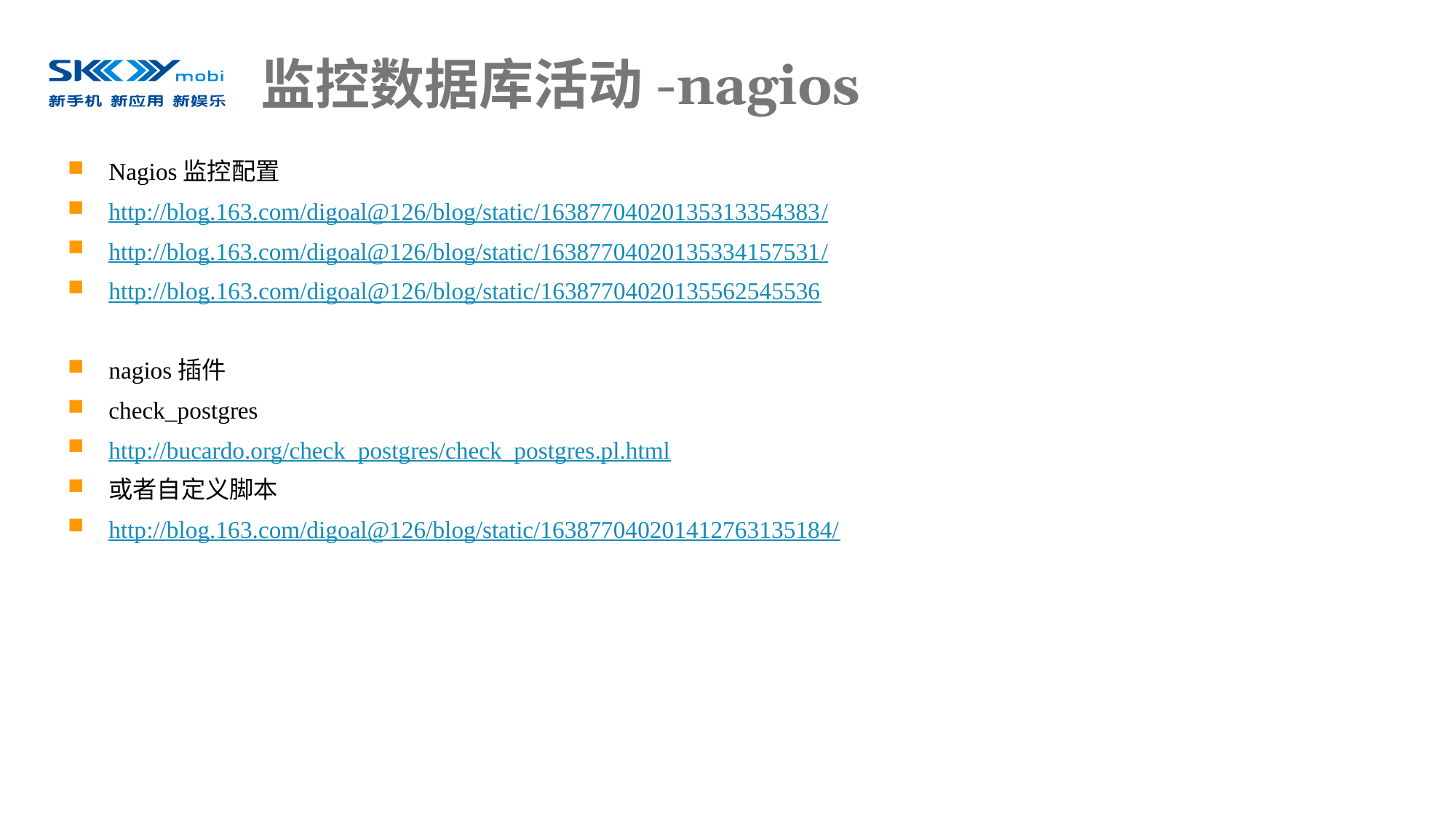

# 监控数据库活动-nagios
Nagios监控配置
http://blog.163.com/digoal@126/blog/static/16387704020135313354383/
http://blog.163.com/digoal@126/blog/static/16387704020135334157531/
http://blog.163.com/digoal@126/blog/static/16387704020135562545536

nagios插件
check_postgres
http://bucardo.org/check_postgres/check_postgres.pl.html
或者自定义脚本
http://blog.163.com/digoal@126/blog/static/163877040201412763135184/